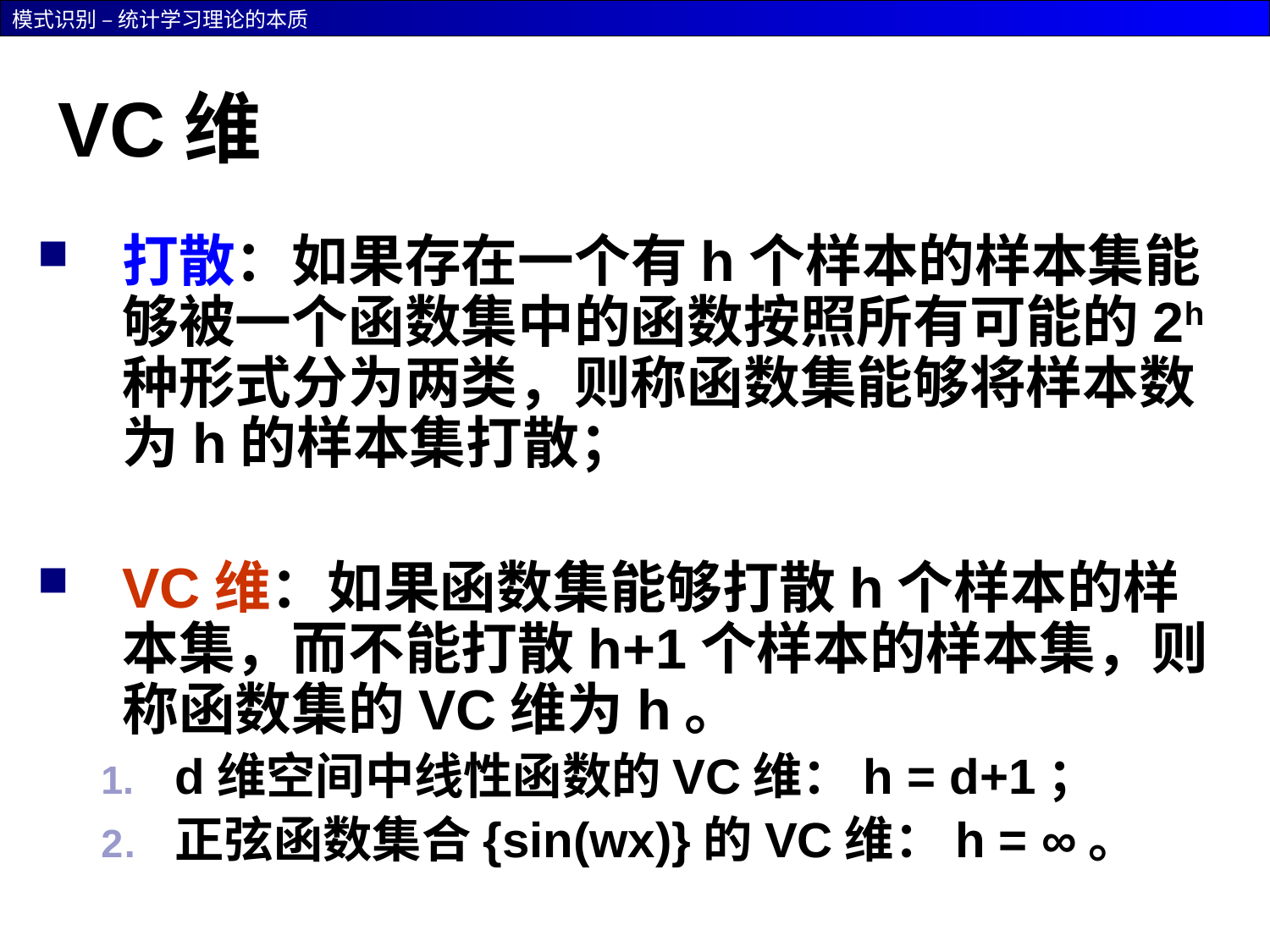

# VC维
打散：如果存在一个有h个样本的样本集能够被一个函数集中的函数按照所有可能的2h种形式分为两类，则称函数集能够将样本数为h的样本集打散；

VC维：如果函数集能够打散h个样本的样本集，而不能打散h+1个样本的样本集，则称函数集的VC维为h。
d维空间中线性函数的VC维：h = d+1；
正弦函数集合{sin(wx)}的VC维：h = ∞。